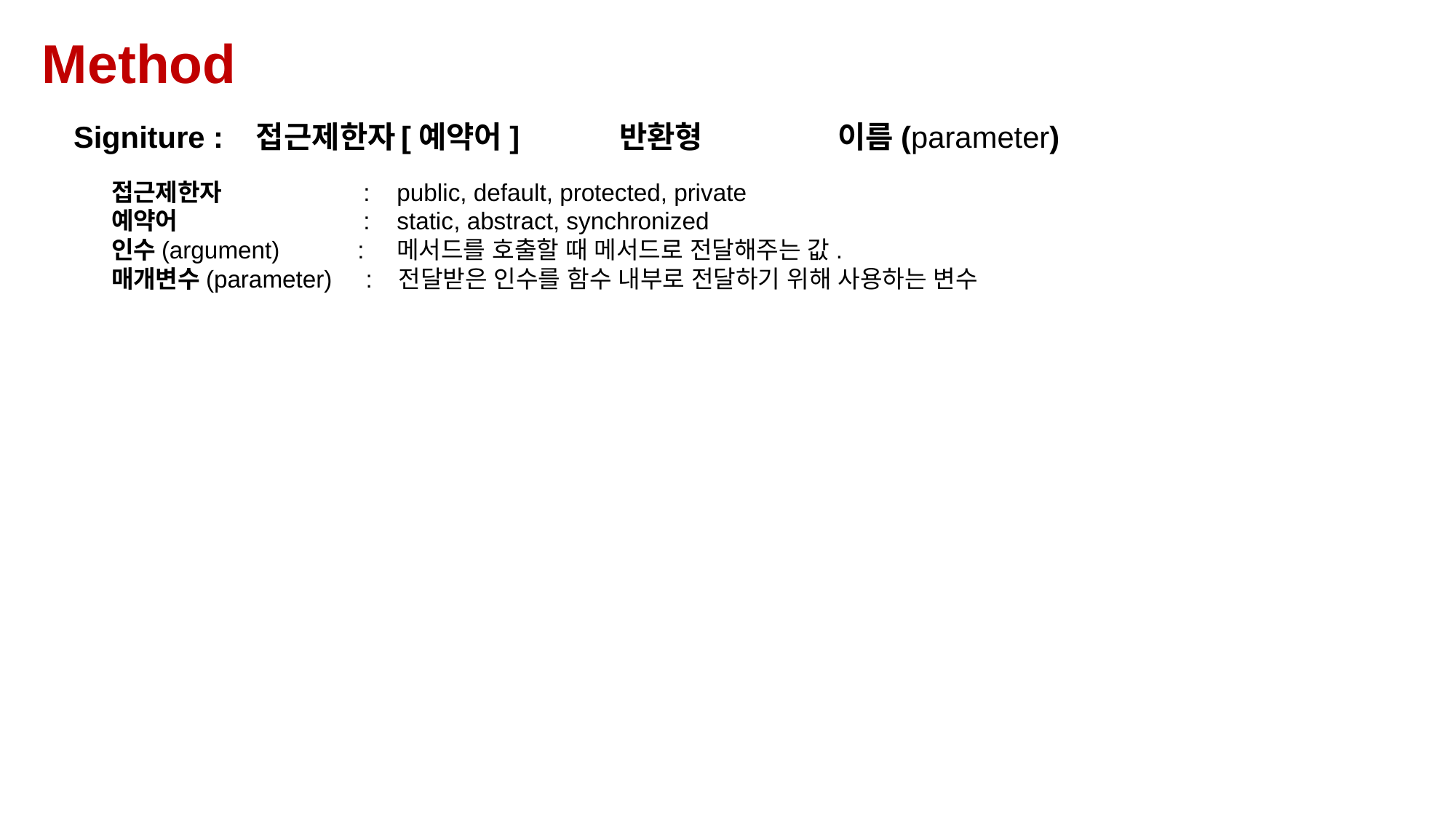

Method
Signiture :   접근제한자	[예약어]	반환형		이름(parameter)
 접근제한자  	      :    public, default, protected, private
 예약어   	     	      :    static, abstract, synchronized
 인수(argument)	      :    메서드를 호출할 때 메서드로 전달해주는 값.
 매개변수(parameter)     :   전달받은 인수를 함수 내부로 전달하기 위해 사용하는 변수